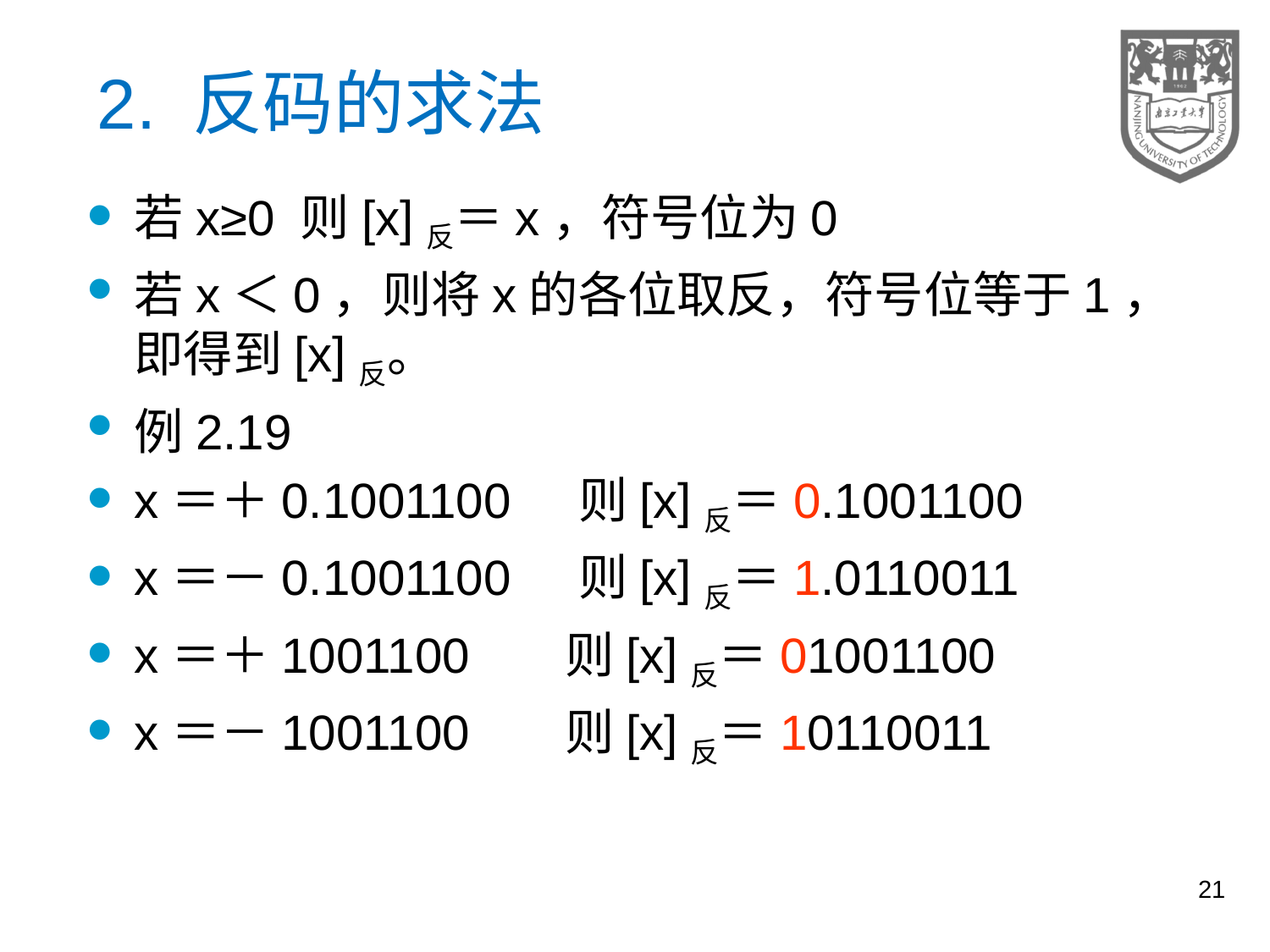

# 2. 反码的求法
若x≥0 则[x]反＝x，符号位为0
若x＜0，则将x的各位取反，符号位等于1，即得到[x]反。
例2.19
x＝＋0.1001100    则[x]反＝0.1001100
x＝－0.1001100    则[x]反＝1.0110011
x＝＋1001100      则[x]反＝01001100
x＝－1001100      则[x]反＝10110011
21